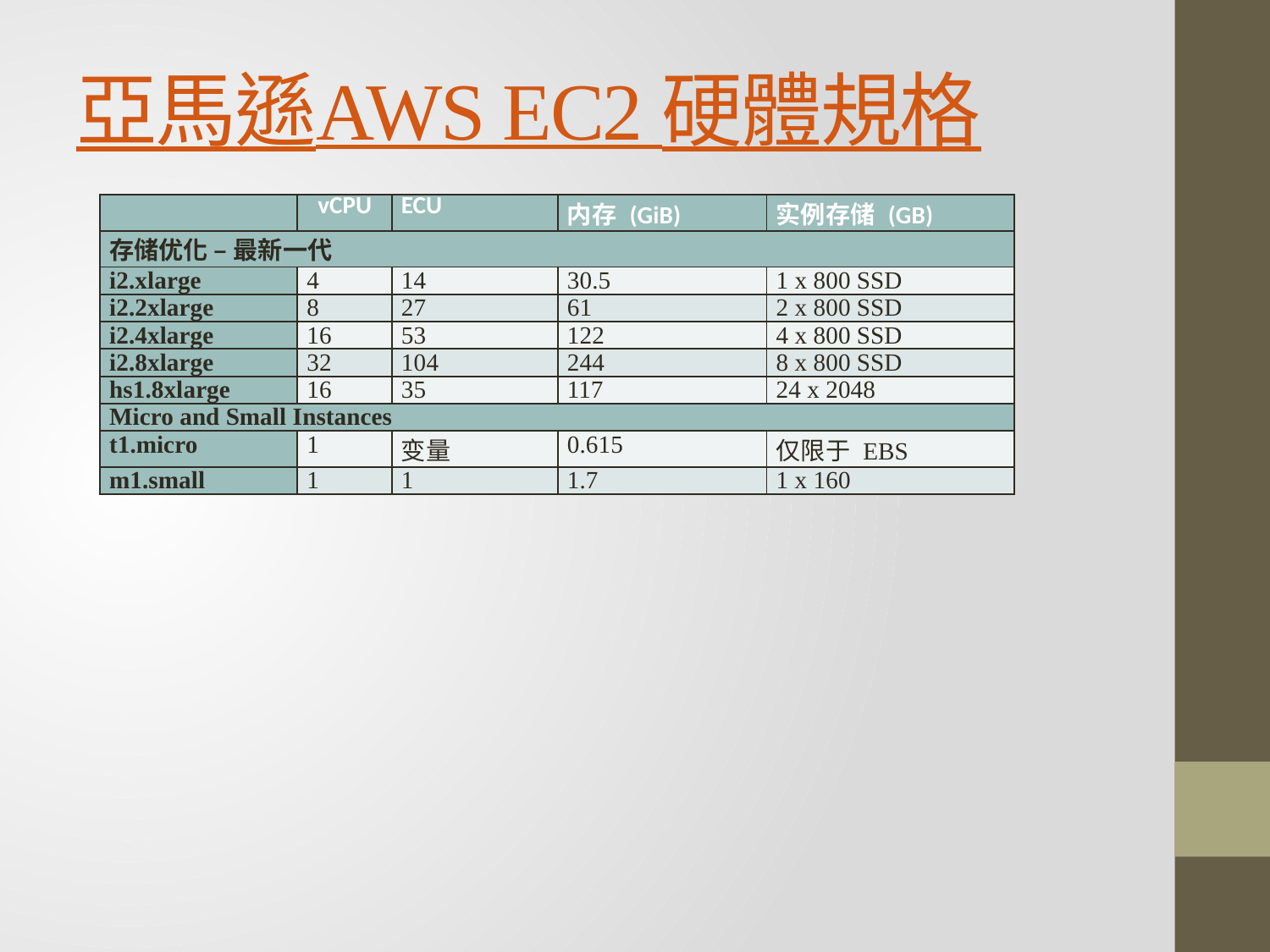

# 亞馬遜AWS EC2 硬體規格
|  | vCPU | ECU | 内存 (GiB) | 实例存储 (GB) |
| --- | --- | --- | --- | --- |
| 存储优化 – 最新一代 |  |  |  |  |
| i2.xlarge | 4 | 14 | 30.5 | 1 x 800 SSD |
| i2.2xlarge | 8 | 27 | 61 | 2 x 800 SSD |
| i2.4xlarge | 16 | 53 | 122 | 4 x 800 SSD |
| i2.8xlarge | 32 | 104 | 244 | 8 x 800 SSD |
| hs1.8xlarge | 16 | 35 | 117 | 24 x 2048 |
| Micro and Small Instances |  |  |  |  |
| t1.micro | 1 | 变量 | 0.615 | 仅限于 EBS |
| m1.small | 1 | 1 | 1.7 | 1 x 160 |